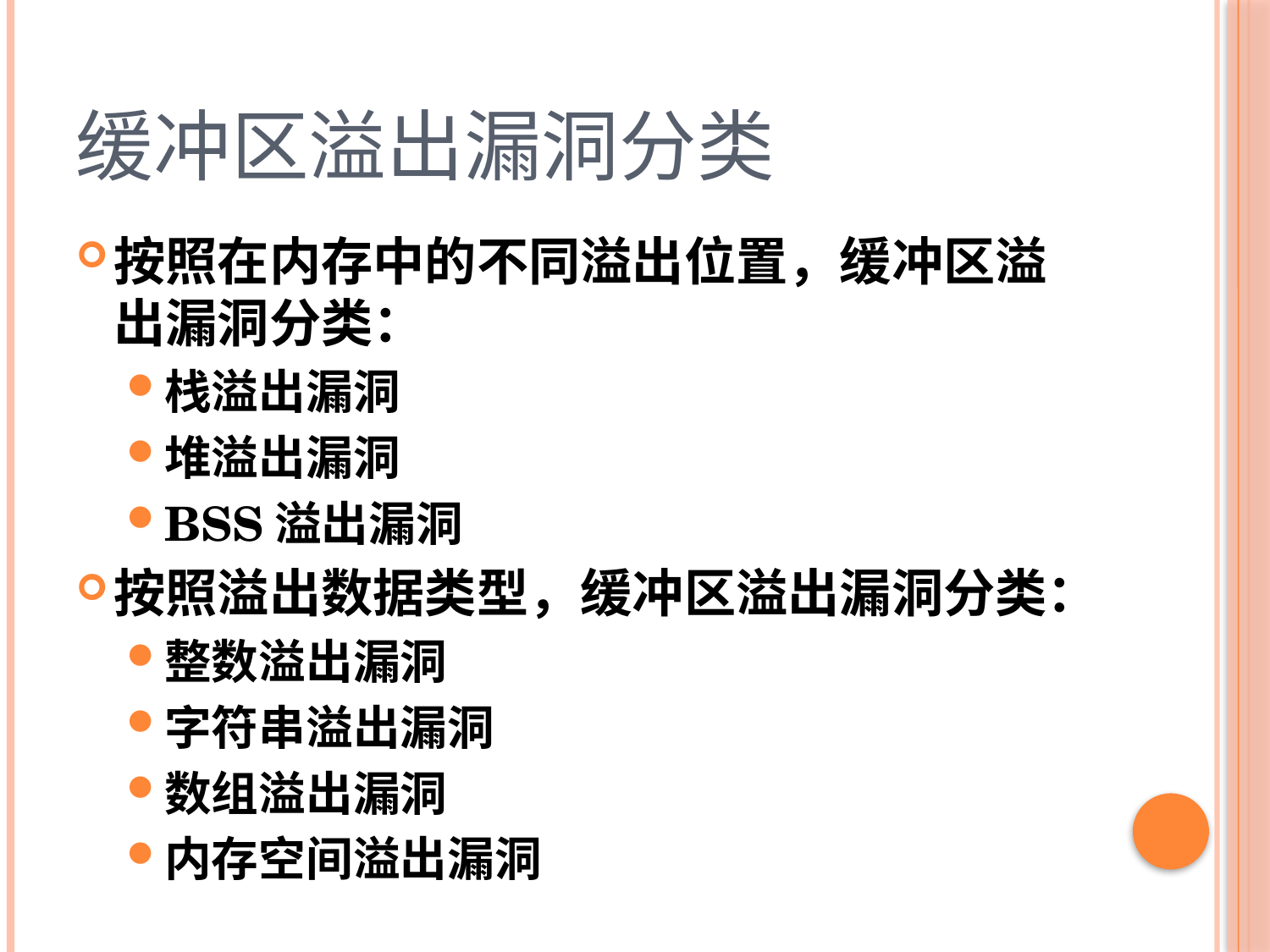

# 缓冲区溢出漏洞分类
按照在内存中的不同溢出位置，缓冲区溢出漏洞分类：
栈溢出漏洞
堆溢出漏洞
BSS溢出漏洞
按照溢出数据类型，缓冲区溢出漏洞分类：
整数溢出漏洞
字符串溢出漏洞
数组溢出漏洞
内存空间溢出漏洞